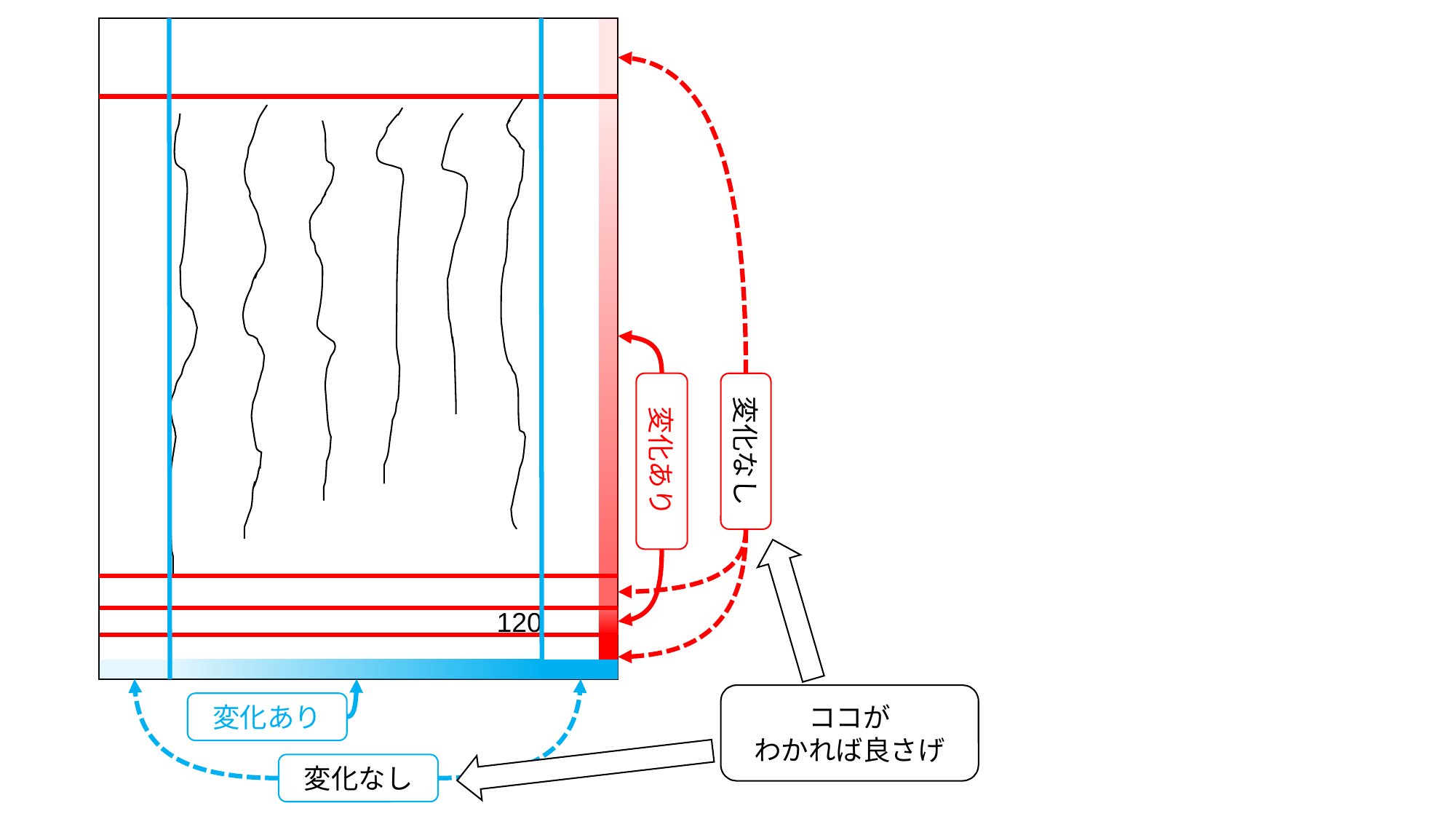

120

変化あり
変化なし

ココが
わかれば良さげ
変化あり
変化なし